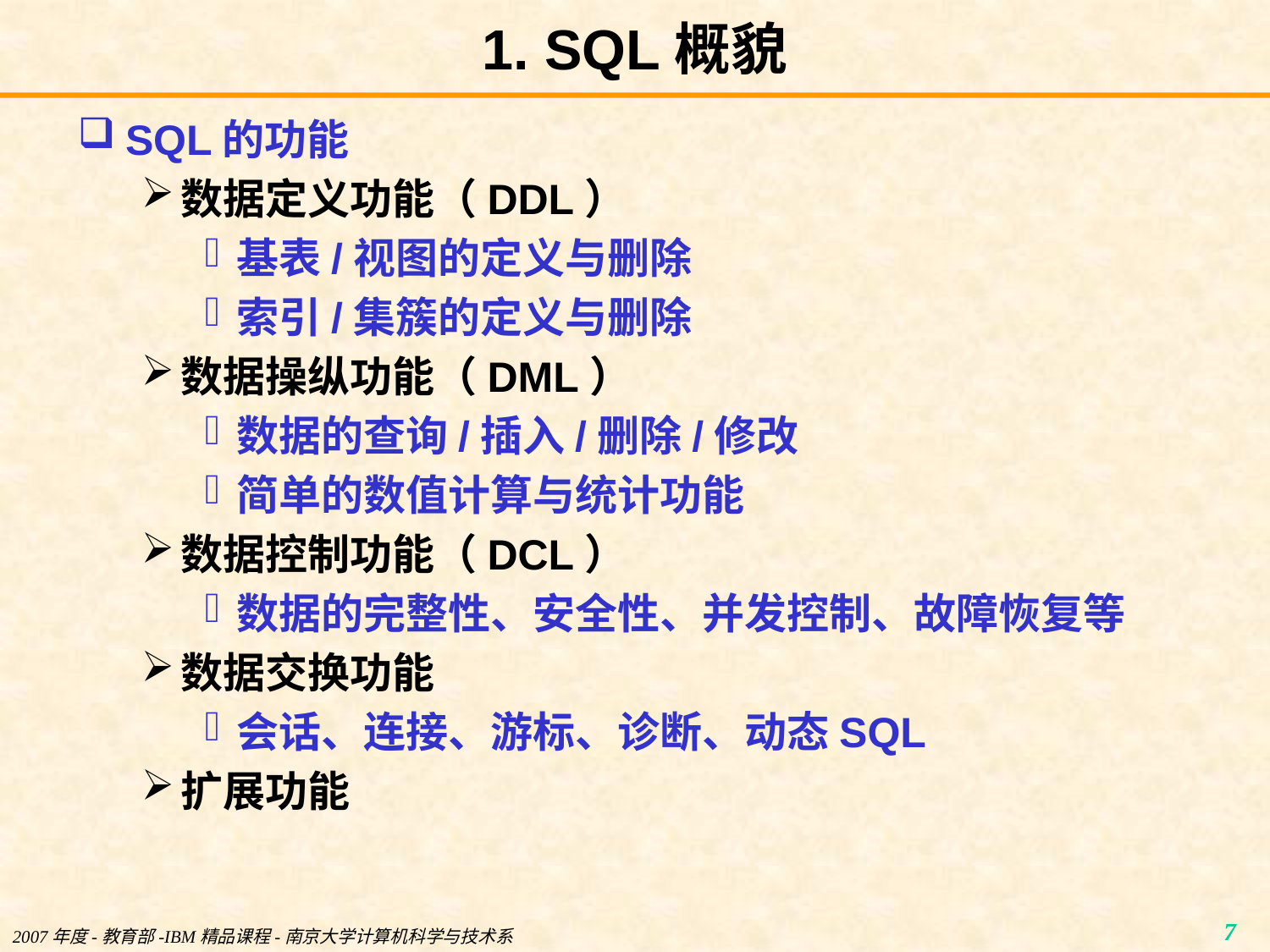

# 1. SQL概貌
SQL的功能
数据定义功能（DDL）
基表/视图的定义与删除
索引/集簇的定义与删除
数据操纵功能（DML）
数据的查询/插入/删除/修改
简单的数值计算与统计功能
数据控制功能（DCL）
数据的完整性、安全性、并发控制、故障恢复等
数据交换功能
会话、连接、游标、诊断、动态SQL
扩展功能
7
2007年度-教育部-IBM精品课程-南京大学计算机科学与技术系